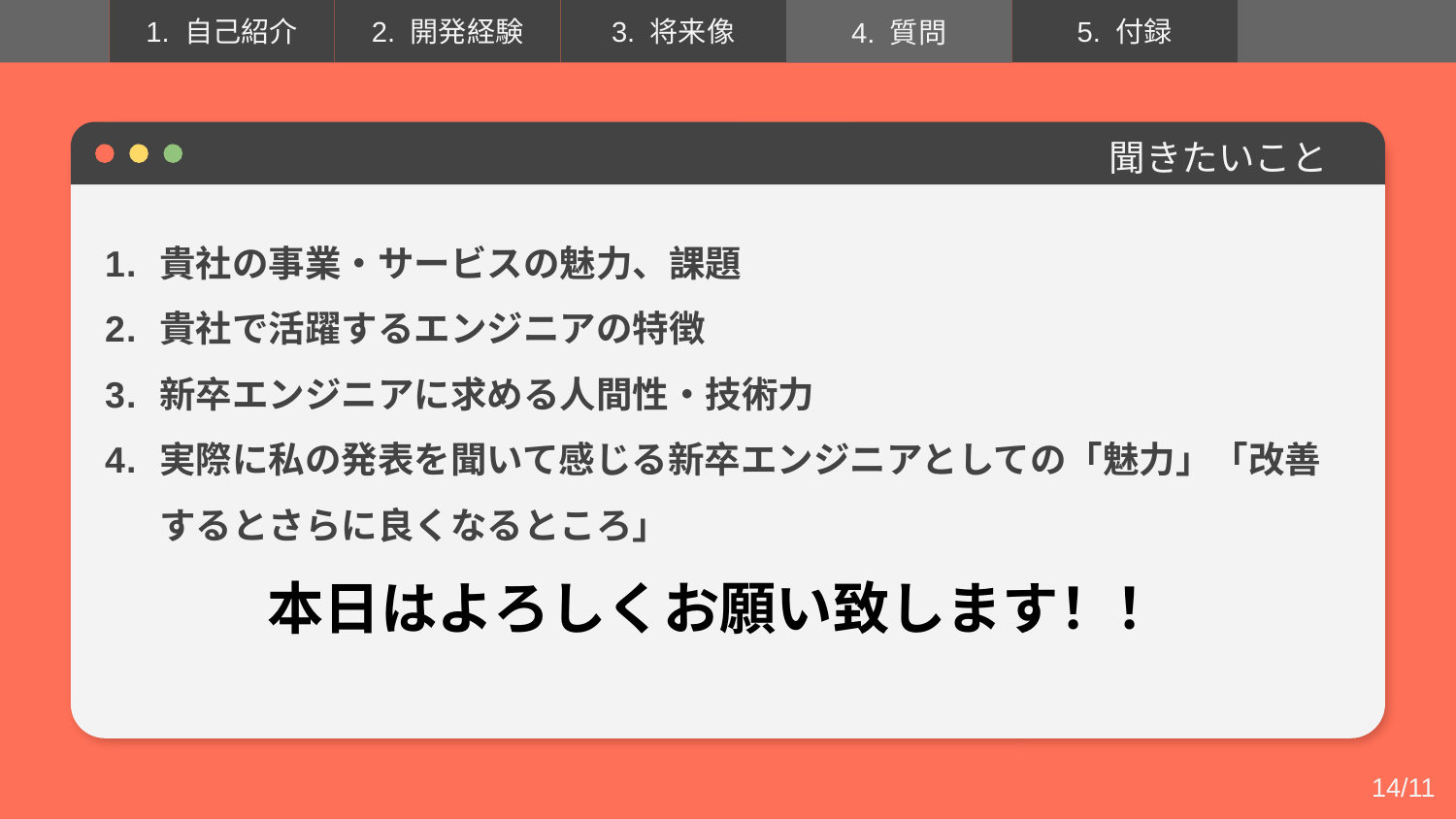

4. 質問

# 聞きたいこと
貴社の事業・サービスの魅力、課題
貴社で活躍するエンジニアの特徴
新卒エンジニアに求める人間性・技術力
実際に私の発表を聞いて感じる新卒エンジニアとしての「魅力」「改善するとさらに良くなるところ」
本日はよろしくお願い致します！！
14/11